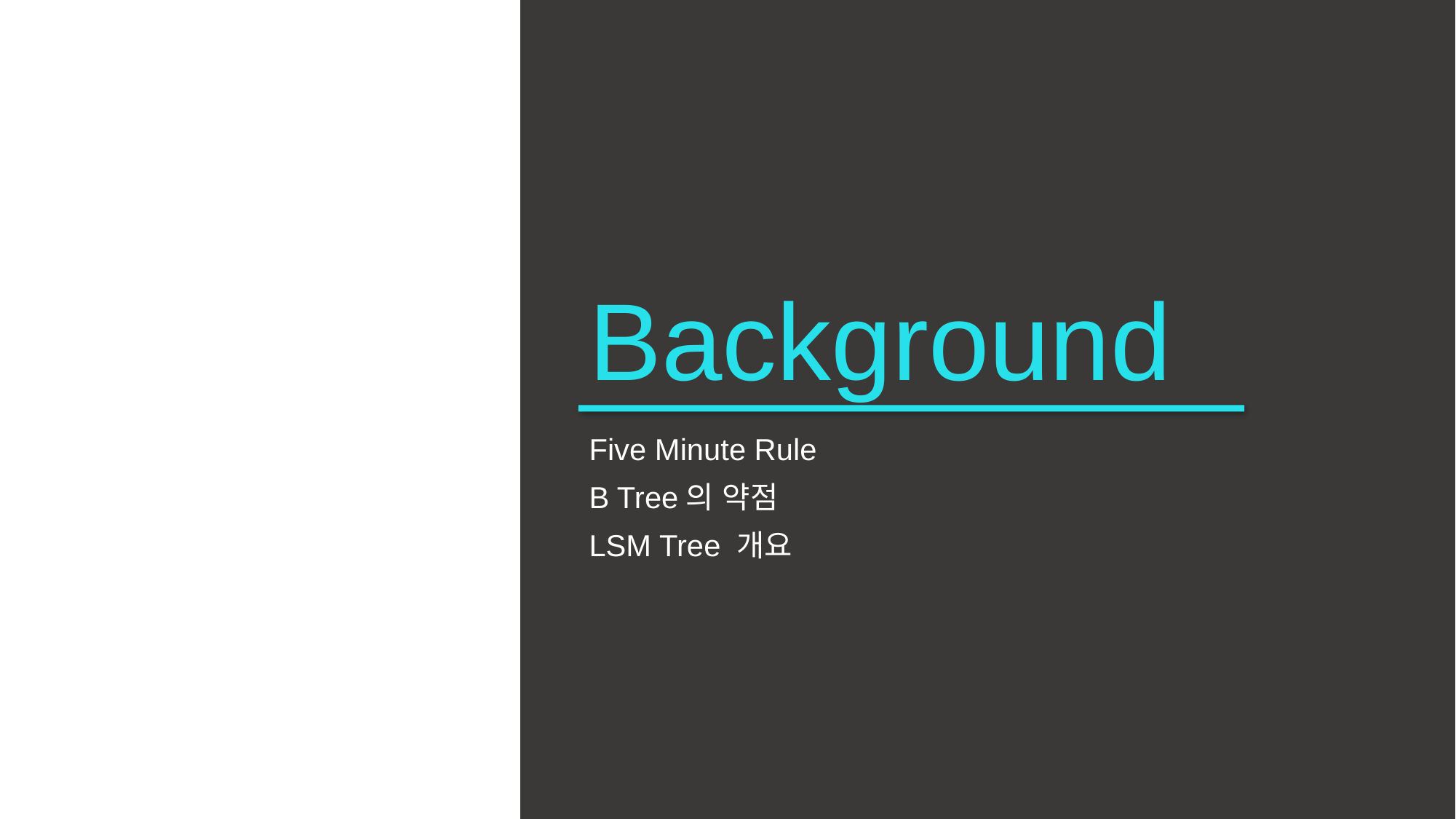

Background

Five Minute Rule
B Tree의 약점
LSM Tree 개요